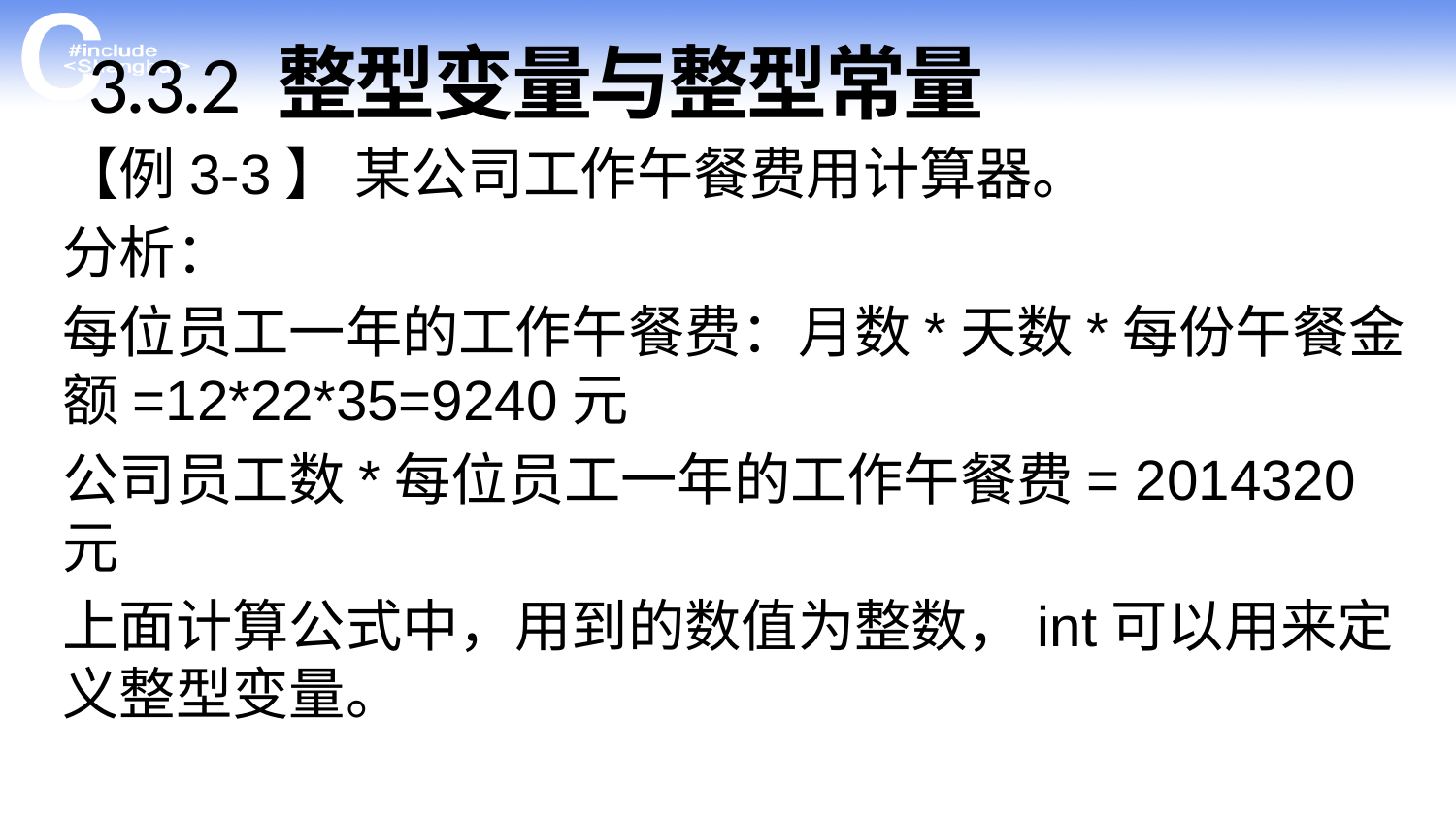

# 3.3.2 整型变量与整型常量
【例3-3】 某公司工作午餐费用计算器。
分析：
每位员工一年的工作午餐费：月数*天数*每份午餐金额=12*22*35=9240元
公司员工数*每位员工一年的工作午餐费= 2014320元
上面计算公式中，用到的数值为整数，int可以用来定义整型变量。